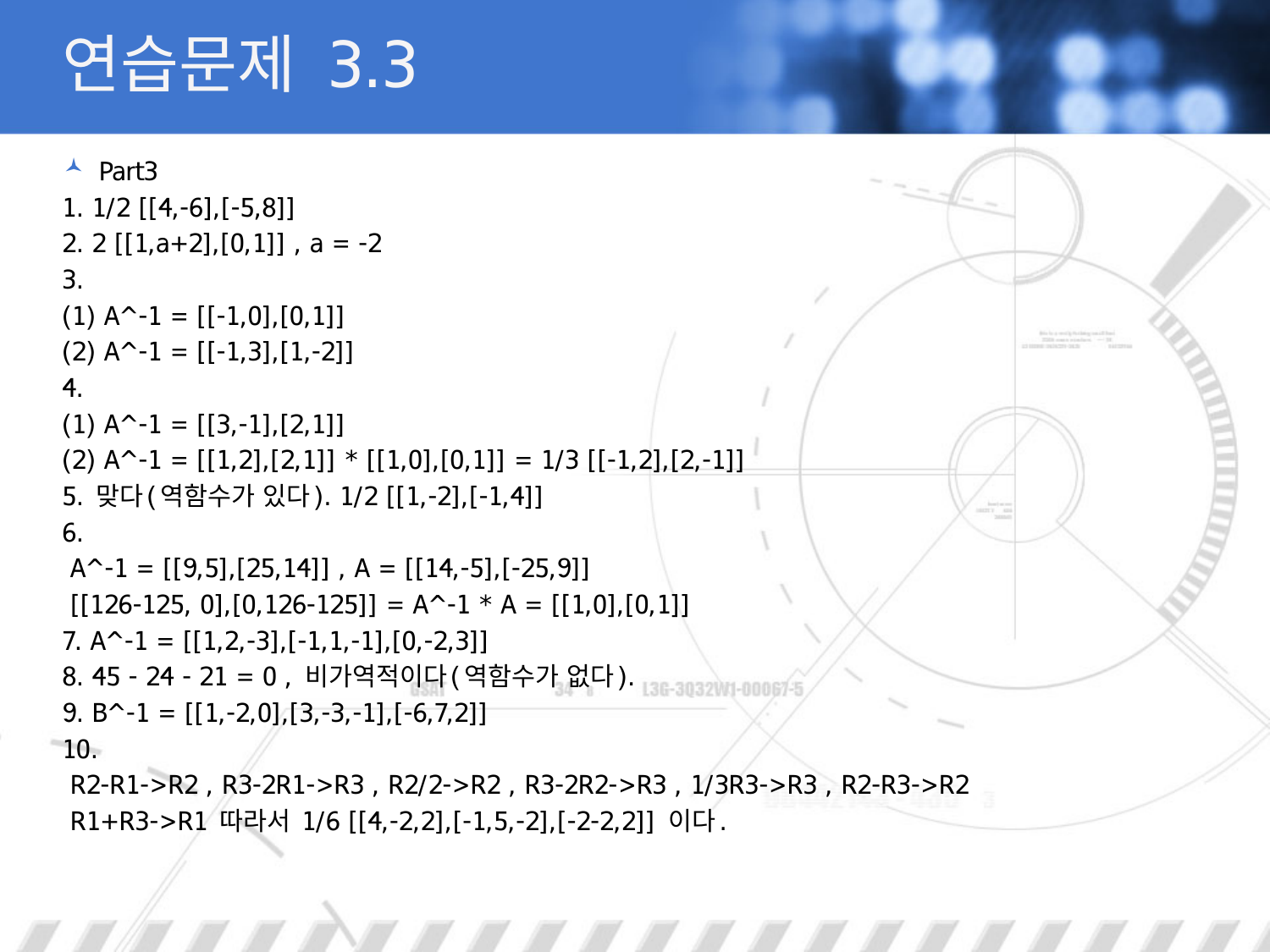

# 연습문제 3.3
Part3
1. 1/2 [[4,-6],[-5,8]]
2. 2 [[1,a+2],[0,1]] , a = -2
3.
(1) A^-1 = [[-1,0],[0,1]]
(2) A^-1 = [[-1,3],[1,-2]]
4.
(1) A^-1 = [[3,-1],[2,1]]
(2) A^-1 = [[1,2],[2,1]] * [[1,0],[0,1]] = 1/3 [[-1,2],[2,-1]]
5. 맞다(역함수가 있다). 1/2 [[1,-2],[-1,4]]
6.
 A^-1 = [[9,5],[25,14]] , A = [[14,-5],[-25,9]]
 [[126-125, 0],[0,126-125]] = A^-1 * A = [[1,0],[0,1]]
7. A^-1 = [[1,2,-3],[-1,1,-1],[0,-2,3]]
8. 45 - 24 - 21 = 0 , 비가역적이다(역함수가 없다).
9. B^-1 = [[1,-2,0],[3,-3,-1],[-6,7,2]]
10.
 R2-R1->R2 , R3-2R1->R3 , R2/2->R2 , R3-2R2->R3 , 1/3R3->R3 , R2-R3->R2
 R1+R3->R1 따라서 1/6 [[4,-2,2],[-1,5,-2],[-2-2,2]] 이다.